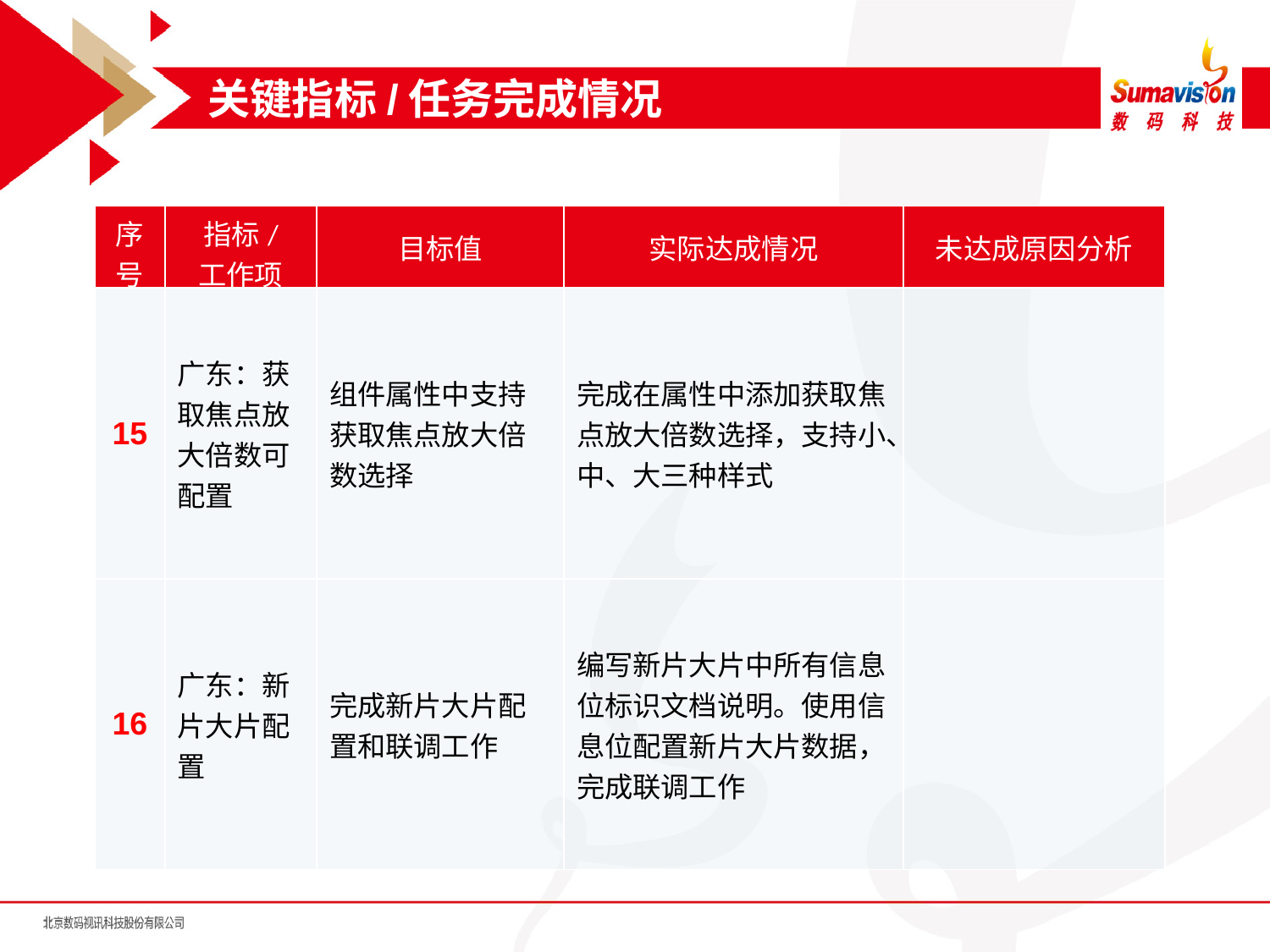

关键指标/任务完成情况
| 序号 | 指标/ 工作项 | 目标值 | 实际达成情况 | 未达成原因分析 |
| --- | --- | --- | --- | --- |
| 15 | 广东：获取焦点放大倍数可配置 | 组件属性中支持获取焦点放大倍数选择 | 完成在属性中添加获取焦点放大倍数选择，支持小、中、大三种样式 |  |
| 16 | 广东：新片大片配置 | 完成新片大片配置和联调工作 | 编写新片大片中所有信息位标识文档说明。使用信息位配置新片大片数据，完成联调工作 |  |